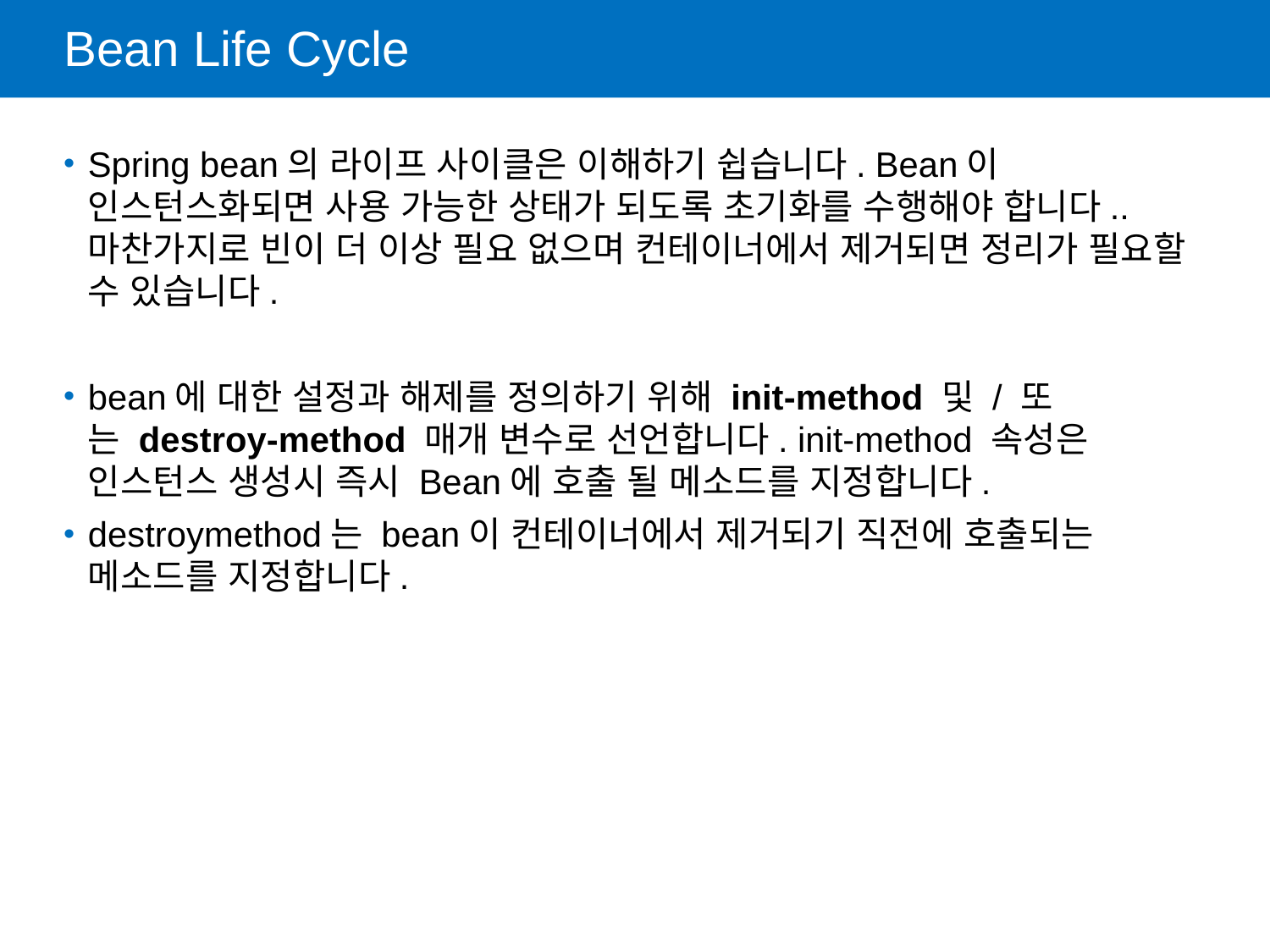

# Bean Life Cycle
Spring bean의 라이프 사이클은 이해하기 쉽습니다. Bean이 인스턴스화되면 사용 가능한 상태가 되도록 초기화를 수행해야 합니다.. 마찬가지로 빈이 더 이상 필요 없으며 컨테이너에서 제거되면 정리가 필요할 수 있습니다.

bean에 대한 설정과 해제를 정의하기 위해 init-method 및 / 또는 destroy-method 매개 변수로 선언합니다. init-method 속성은 인스턴스 생성시 즉시 Bean에 호출 될 메소드를 지정합니다.
destroymethod는 bean이 컨테이너에서 제거되기 직전에 호출되는 메소드를 지정합니다.